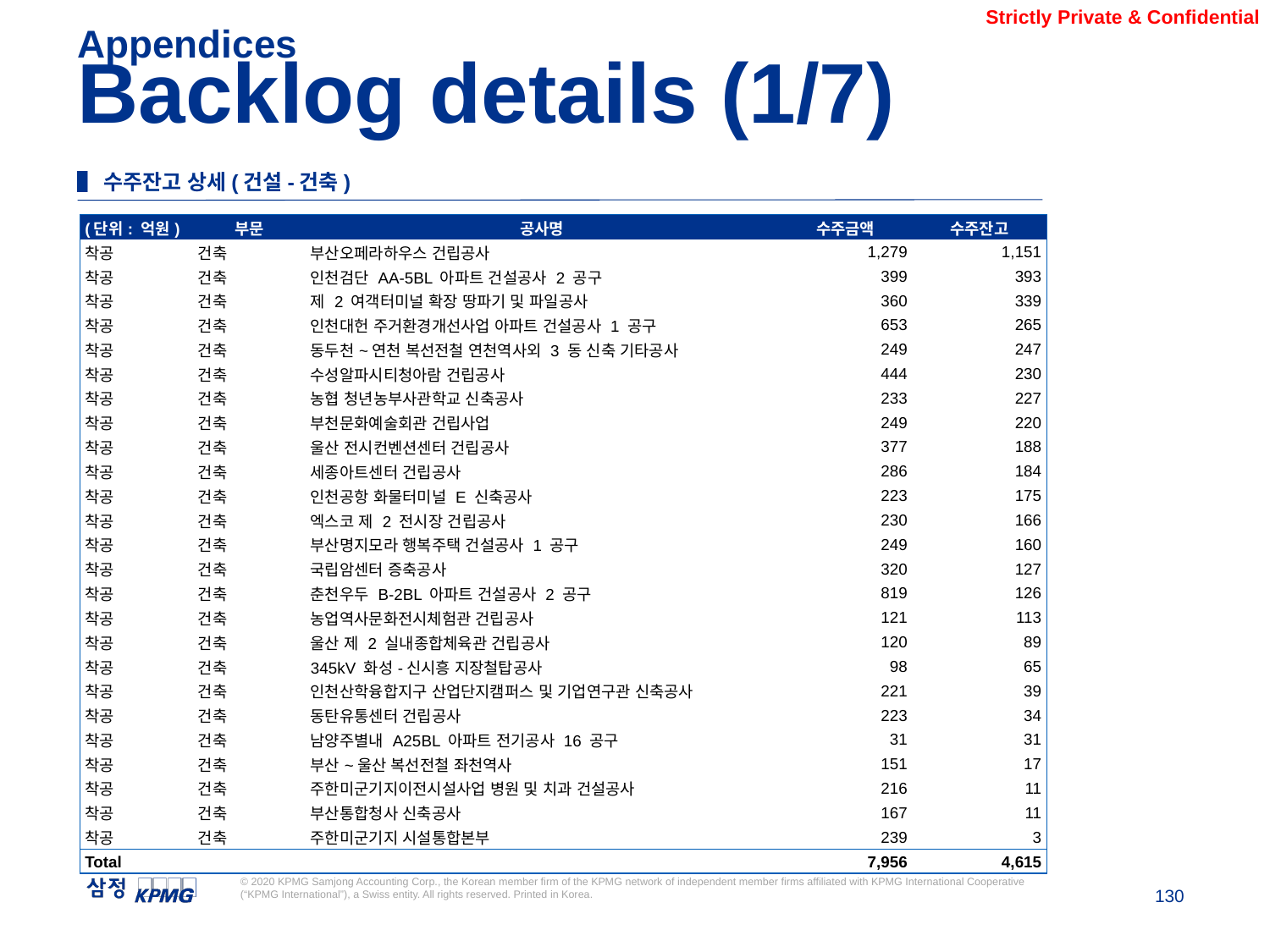

Appendices
Backlog details (1/7)
▌수주잔고 상세(건설-건축)

| (단위: 억원) | 부문 | 공사명 | 수주금액 | 수주잔고 |
| --- | --- | --- | --- | --- |
| 착공 | 건축 | 부산오페라하우스 건립공사 | 1,279 | 1,151 |
| 착공 | 건축 | 인천검단 AA-5BL 아파트 건설공사 2 공구 | 399 | 393 |
| 착공 | 건축 | 제 2 여객터미널 확장 땅파기 및 파일공사 | 360 | 339 |
| 착공 | 건축 | 인천대헌 주거환경개선사업 아파트 건설공사 1 공구 | 653 | 265 |
| 착공 | 건축 | 동두천~연천 복선전철 연천역사외 3 동 신축 기타공사 | 249 | 247 |
| 착공 | 건축 | 수성알파시티청아람 건립공사 | 444 | 230 |
| 착공 | 건축 | 농협 청년농부사관학교 신축공사 | 233 | 227 |
| 착공 | 건축 | 부천문화예술회관 건립사업 | 249 | 220 |
| 착공 | 건축 | 울산 전시컨벤션센터 건립공사 | 377 | 188 |
| 착공 | 건축 | 세종아트센터 건립공사 | 286 | 184 |
| 착공 | 건축 | 인천공항 화물터미널 E 신축공사 | 223 | 175 |
| 착공 | 건축 | 엑스코 제 2 전시장 건립공사 | 230 | 166 |
| 착공 | 건축 | 부산명지모라 행복주택 건설공사 1 공구 | 249 | 160 |
| 착공 | 건축 | 국립암센터 증축공사 | 320 | 127 |
| 착공 | 건축 | 춘천우두 B-2BL 아파트 건설공사 2 공구 | 819 | 126 |
| 착공 | 건축 | 농업역사문화전시체험관 건립공사 | 121 | 113 |
| 착공 | 건축 | 울산 제 2 실내종합체육관 건립공사 | 120 | 89 |
| 착공 | 건축 | 345kV 화성-신시흥 지장철탑공사 | 98 | 65 |
| 착공 | 건축 | 인천산학융합지구 산업단지캠퍼스 및 기업연구관 신축공사 | 221 | 39 |
| 착공 | 건축 | 동탄유통센터 건립공사 | 223 | 34 |
| 착공 | 건축 | 남양주별내 A25BL 아파트 전기공사 16 공구 | 31 | 31 |
| 착공 | 건축 | 부산~울산 복선전철 좌천역사 | 151 | 17 |
| 착공 | 건축 | 주한미군기지이전시설사업 병원 및 치과 건설공사 | 216 | 11 |
| 착공 | 건축 | 부산통합청사 신축공사 | 167 | 11 |
| 착공 | 건축 | 주한미군기지 시설통합본부 | 239 | 3 |
| Total |  |  | 7,956 | 4,615 |